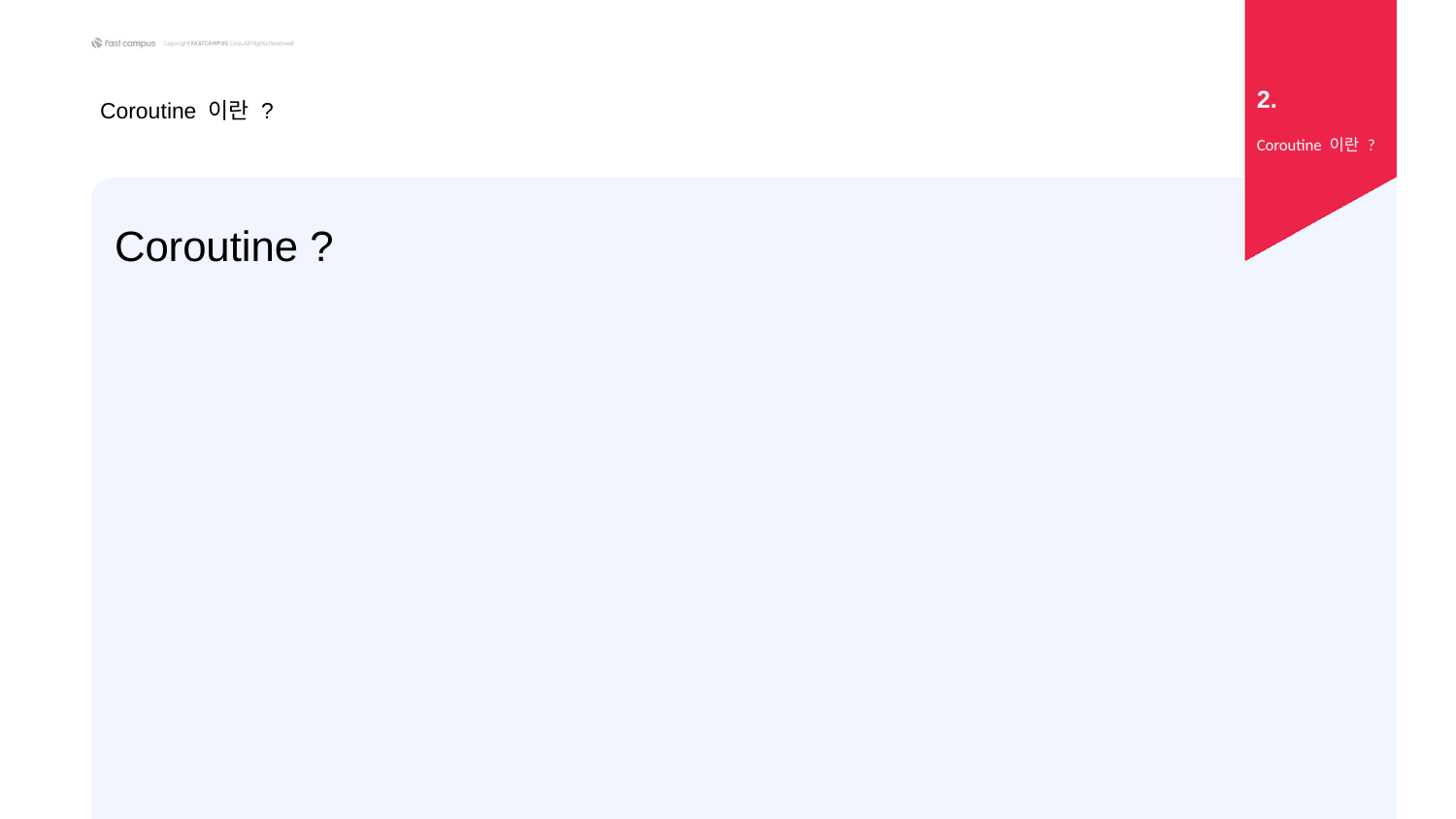

2.
# Coroutine 이란 ?
Coroutine 이란 ?
Coroutine ?